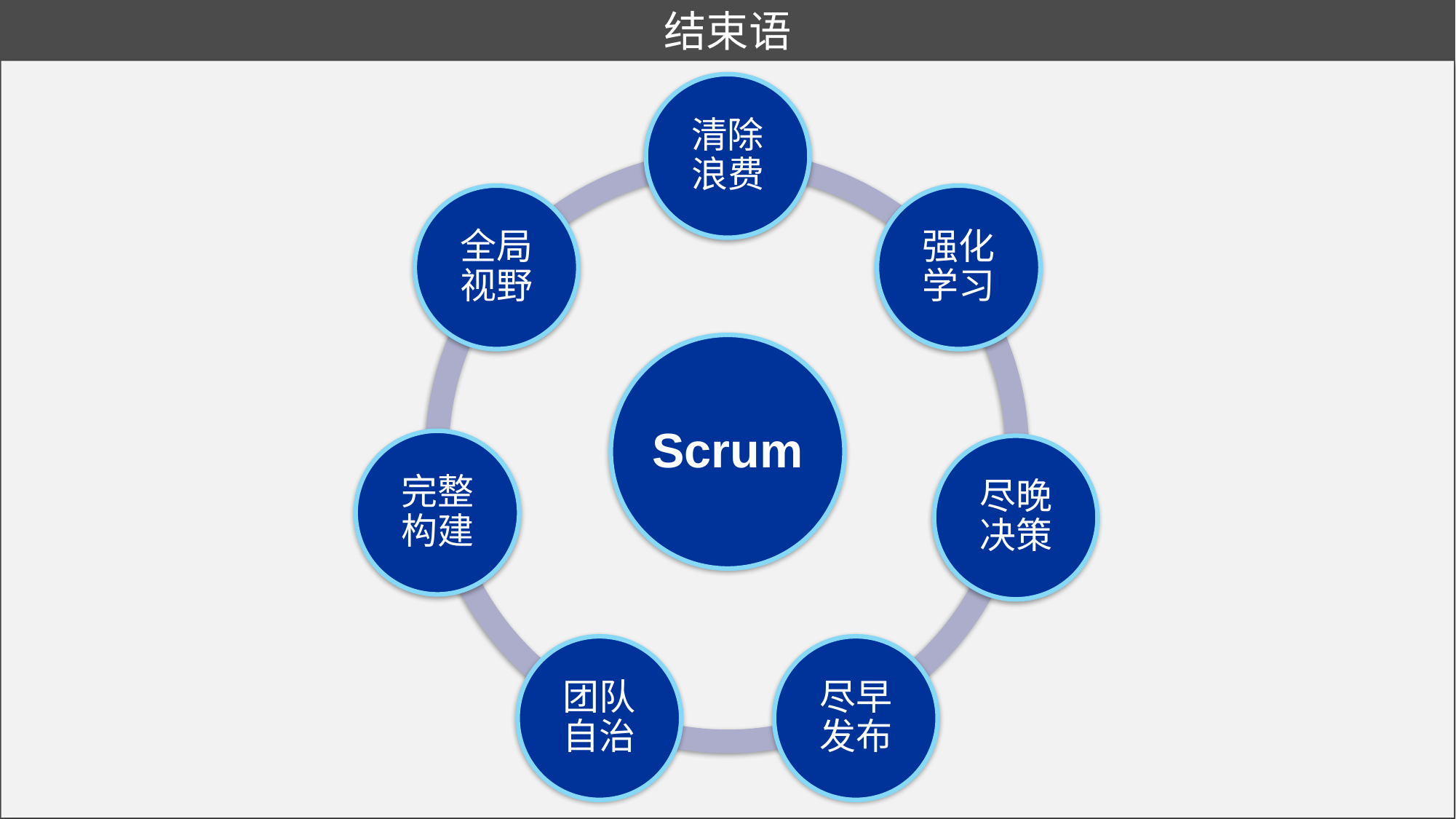

# 结束语
Scrum
清除浪费
强化学习
尽晚决策
尽早发布
团队自治
完整构建
全局视野